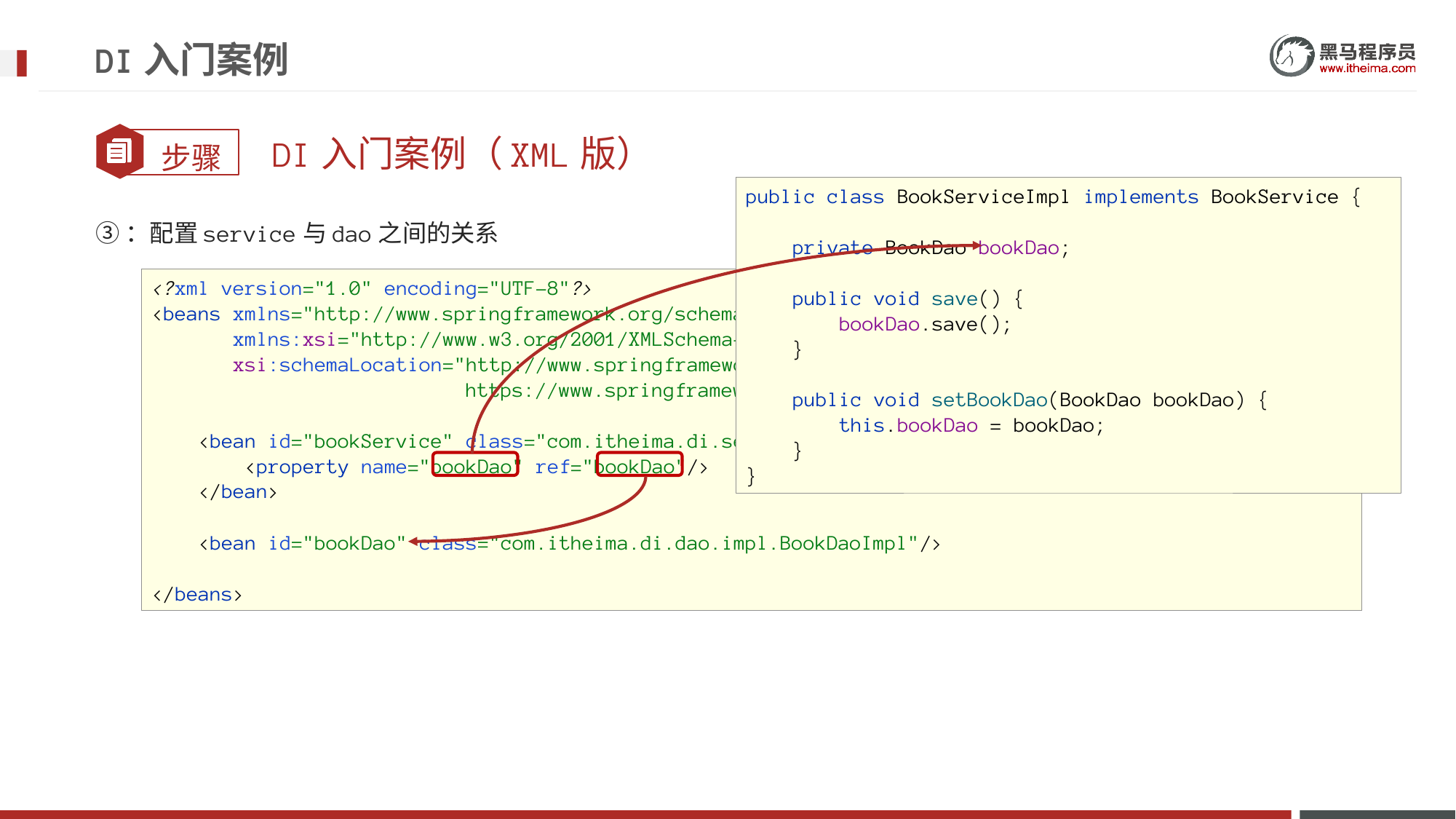

# DI入门案例
DI入门案例（XML版）
public class BookServiceImpl implements BookService {
    private BookDao bookDao;
    public void save() {
        bookDao.save();
    }
    public void setBookDao(BookDao bookDao) {
        this.bookDao = bookDao;
    }
}
③：配置service与dao之间的关系

<?xml version="1.0" encoding="UTF-8"?>
<beans xmlns="http://www.springframework.org/schema/beans"
       xmlns:xsi="http://www.w3.org/2001/XMLSchema-instance"
       xsi:schemaLocation="http://www.springframework.org/schema/beans
                           https://www.springframework.org/schema/beans/spring-beans.xsd">
    <bean id="bookService" class="com.itheima.di.service.impl.BookServiceImpl">
        <property name="bookDao" ref="bookDao"/>
    </bean>
    <bean id="bookDao" class="com.itheima.di.dao.impl.BookDaoImpl"/>
</beans>